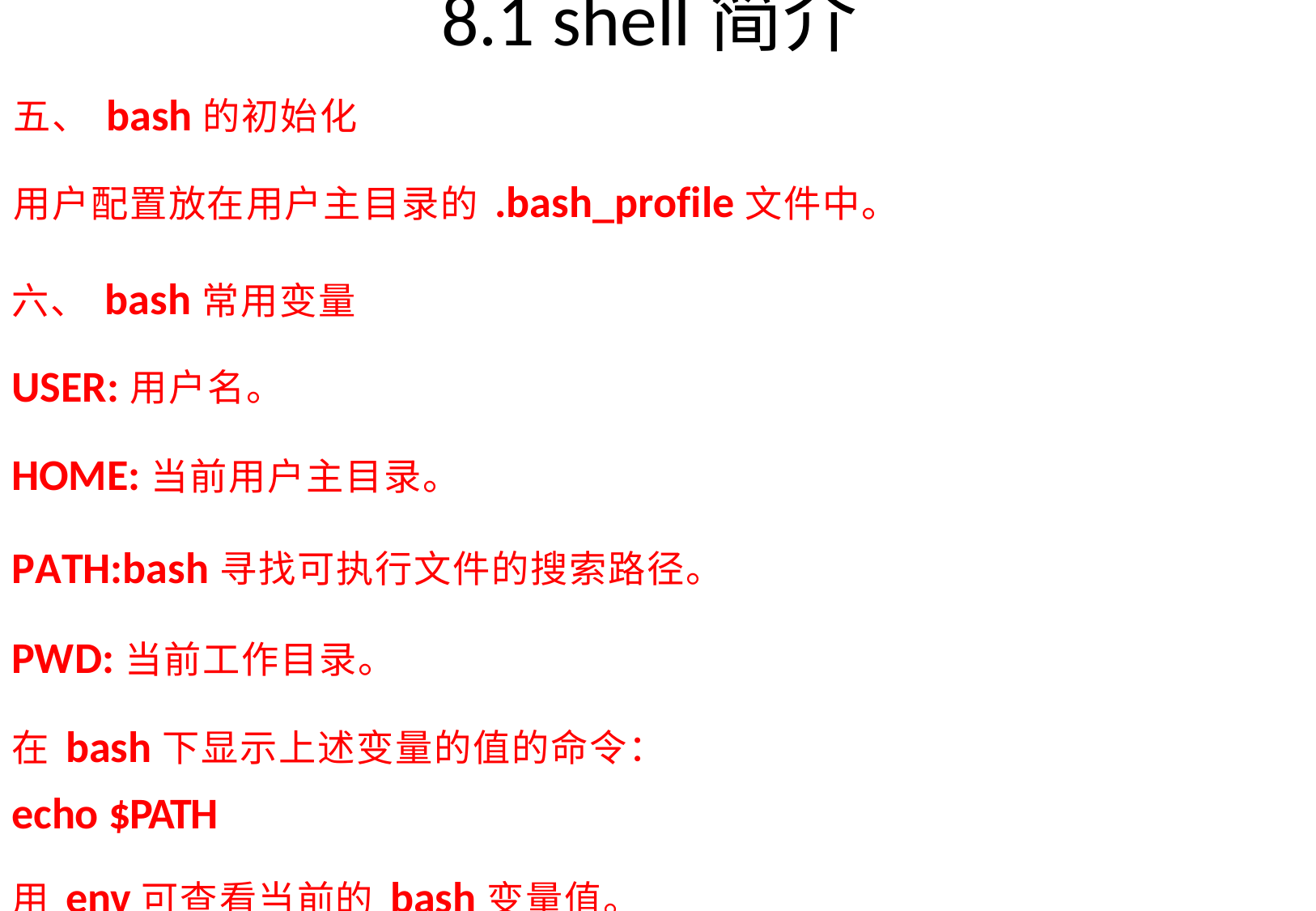

# 8.1 shell简介
五、bash的初始化
用户配置放在用户主目录的.bash_profile文件中。
六、bash常用变量
USER:用户名。
HOME:当前用户主目录。
PATH:bash寻找可执行文件的搜索路径。  PWD:当前工作目录。
在bash下显示上述变量的值的命令：
echo $PATH
用env可查看当前的bash变量值。
将/root目录增加到bash搜索的缺省目录的命令：PATH=$PATH:/root  zyx@ubuntu:~$ set
BASH=/bin/bash  BASHOPTS=	……